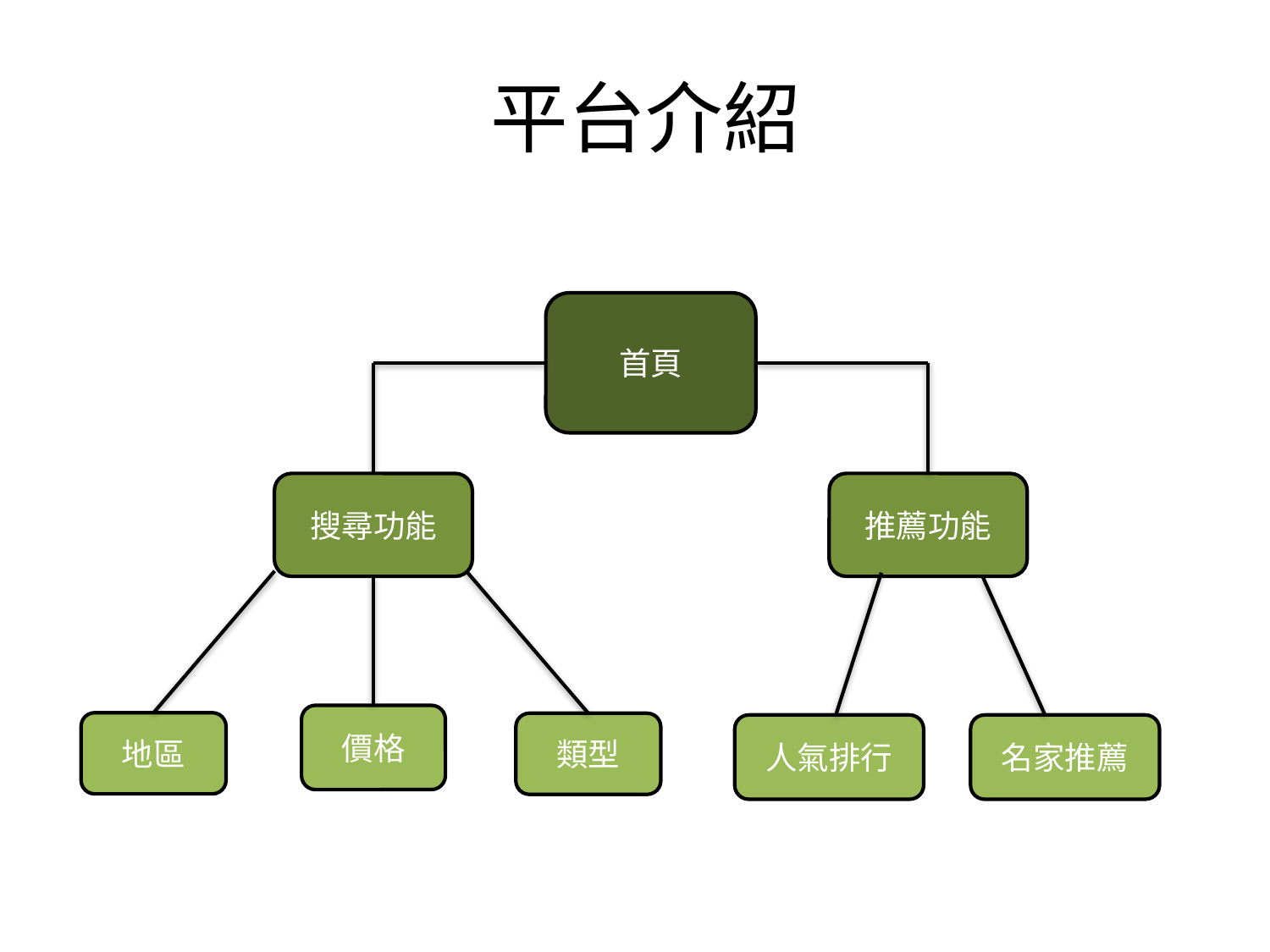

# 平台介紹
首頁
推薦功能
搜尋功能
價格
地區
類型
人氣排行
名家推薦